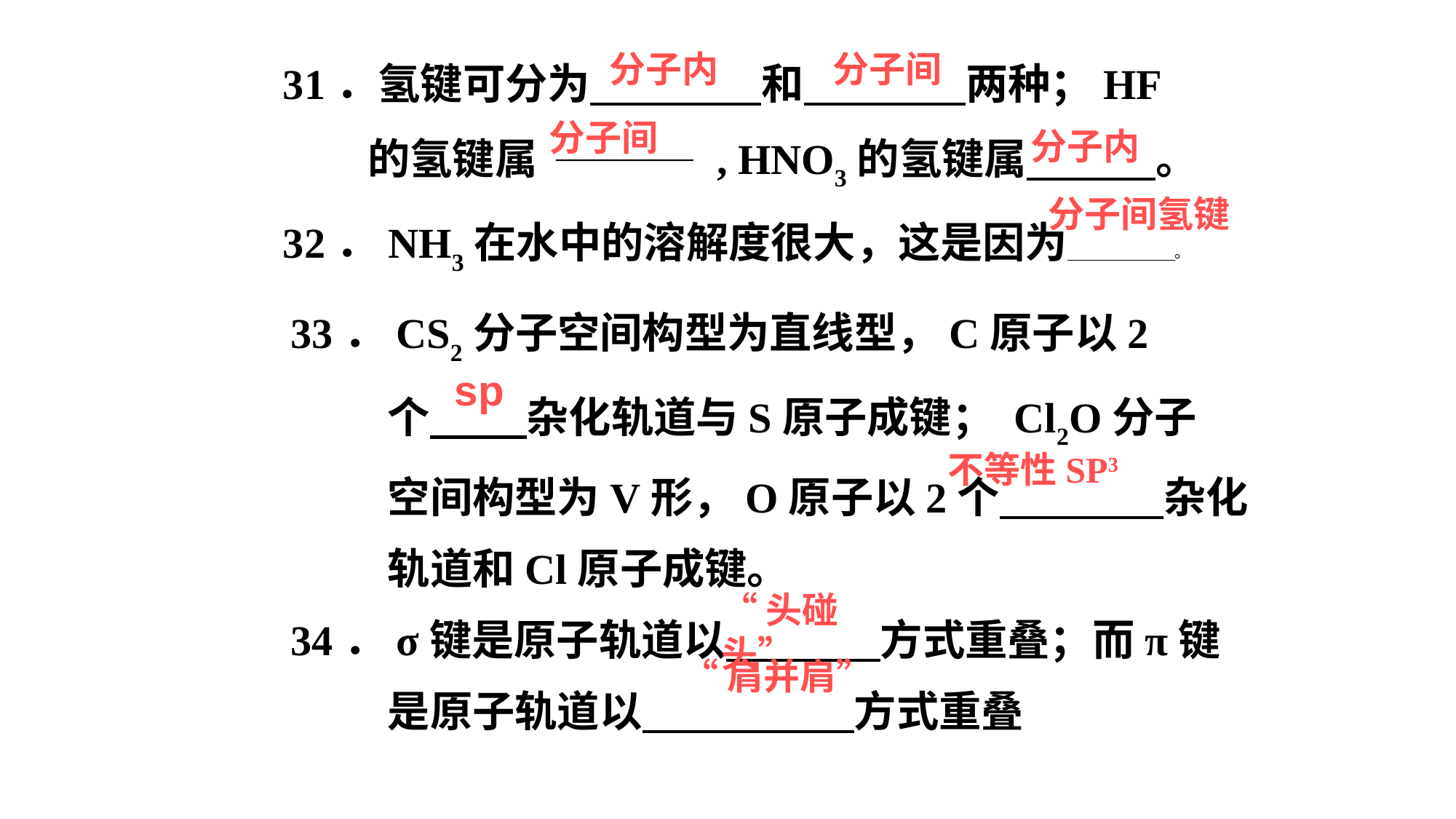

31．氢键可分为         　　和        　　两种；HF
　　的氢键属　　　　, HNO3的氢键属         　。
32．NH3在水中的溶解度很大，这是因为                               。
分子内
分子间
分子间
分子内

分子间氢键
33．CS2分子空间构型为直线型，C原子以2
         个          杂化轨道与S原子成键； Cl2O分子
         空间构型为V形，O原子以2个                 杂化
         轨道和Cl原子成键。
34．σ键是原子轨道以                方式重叠；而π键
         是原子轨道以                      方式重叠
sp
不等性SP3
“头碰头”
“肩并肩”